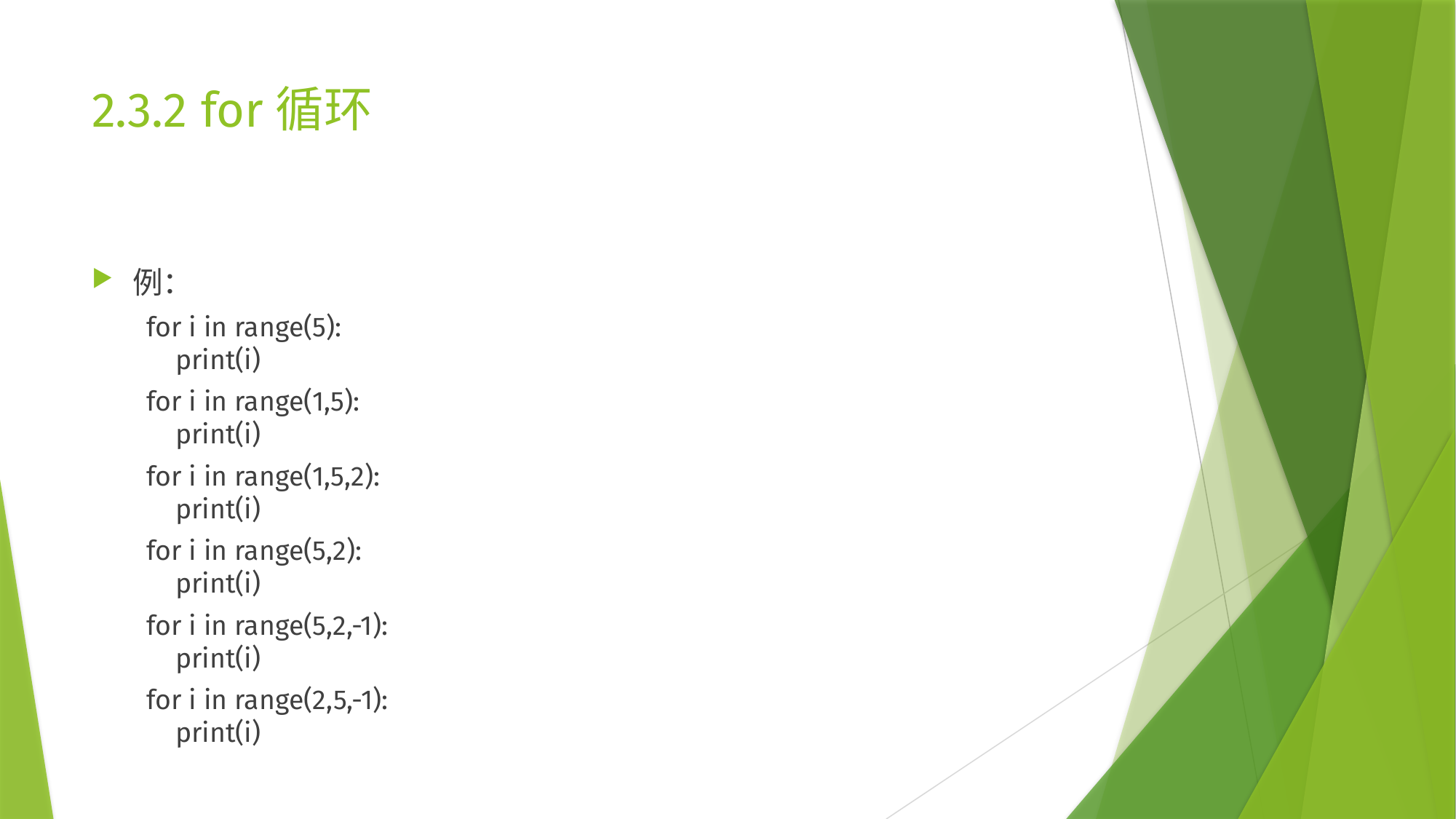

# 2.3.2	for循环
例：
for i in range(5):
    print(i)
for i in range(1,5):
    print(i)
for i in range(1,5,2):
    print(i)
for i in range(5,2):
    print(i)
for i in range(5,2,-1):
    print(i)
for i in range(2,5,-1):
    print(i)